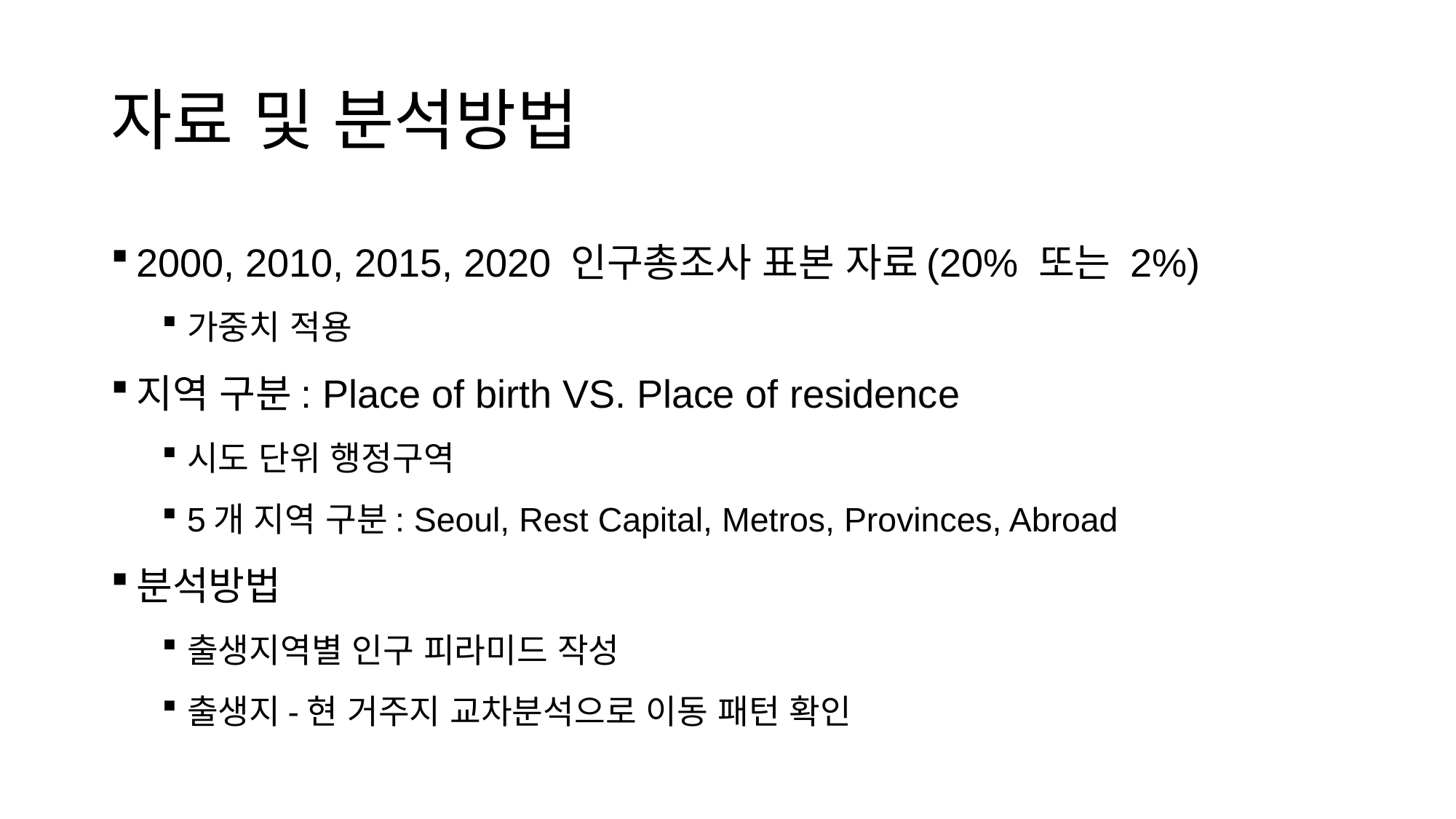

# 자료 및 분석방법
2000, 2010, 2015, 2020 인구총조사 표본 자료(20% 또는 2%)
가중치 적용
지역 구분: Place of birth VS. Place of residence
시도 단위 행정구역
5개 지역 구분: Seoul, Rest Capital, Metros, Provinces, Abroad
분석방법
출생지역별 인구 피라미드 작성
출생지-현 거주지 교차분석으로 이동 패턴 확인